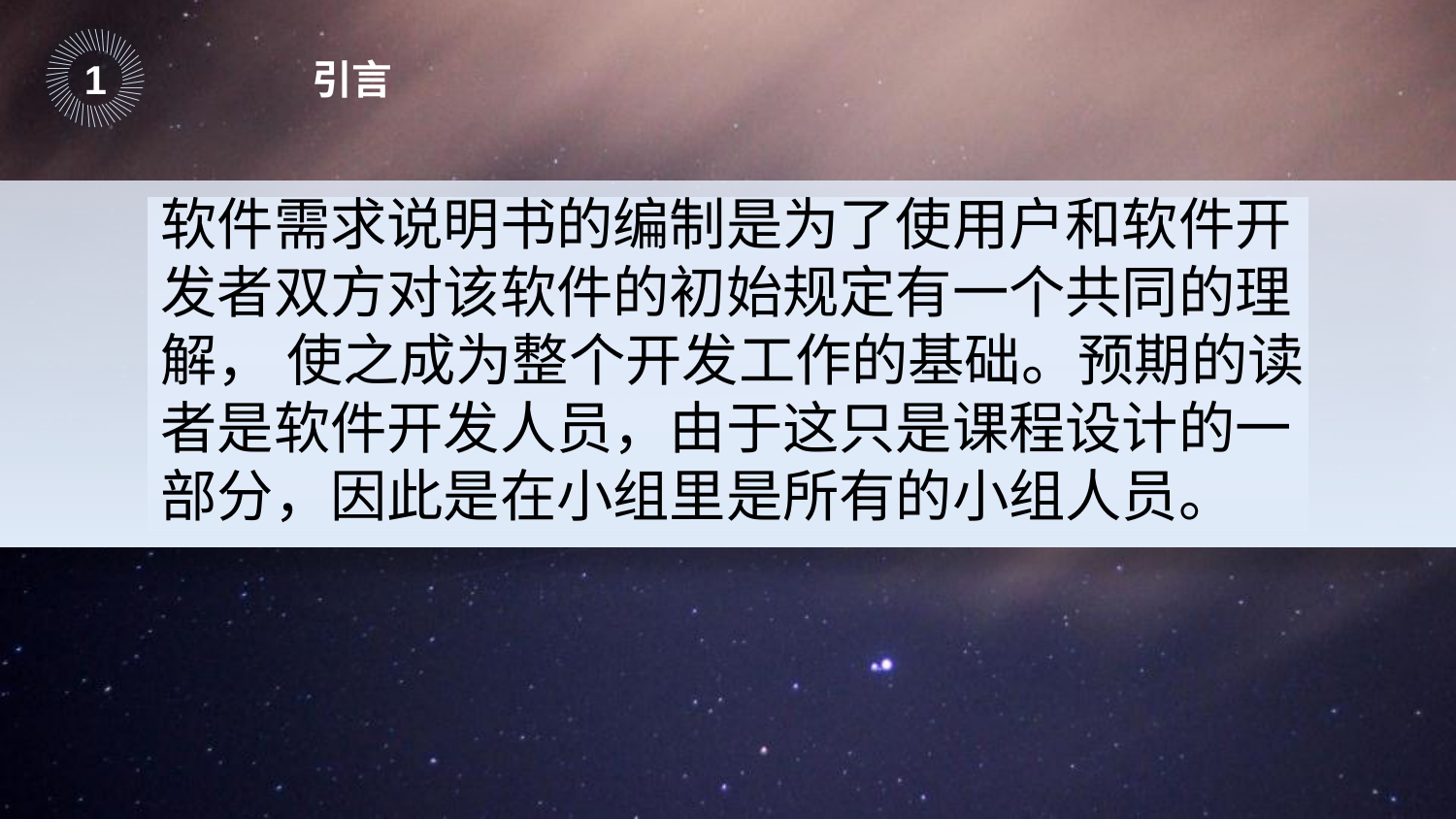

｜
｜
｜
｜
｜
｜
｜
｜
｜
｜
｜
｜
｜
｜
｜
｜
｜
｜
｜
｜
｜
｜
｜
｜
｜
｜
｜
｜
｜
｜
｜
｜
｜
｜
｜
｜
｜
｜
｜
｜
｜
｜
｜
｜
｜
｜
1
引言

软件需求说明书的编制是为了使用户和软件开发者双方对该软件的初始规定有一个共同的理解， 使之成为整个开发工作的基础。预期的读者是软件开发人员，由于这只是课程设计的一部分，因此是在小组里是所有的小组人员。